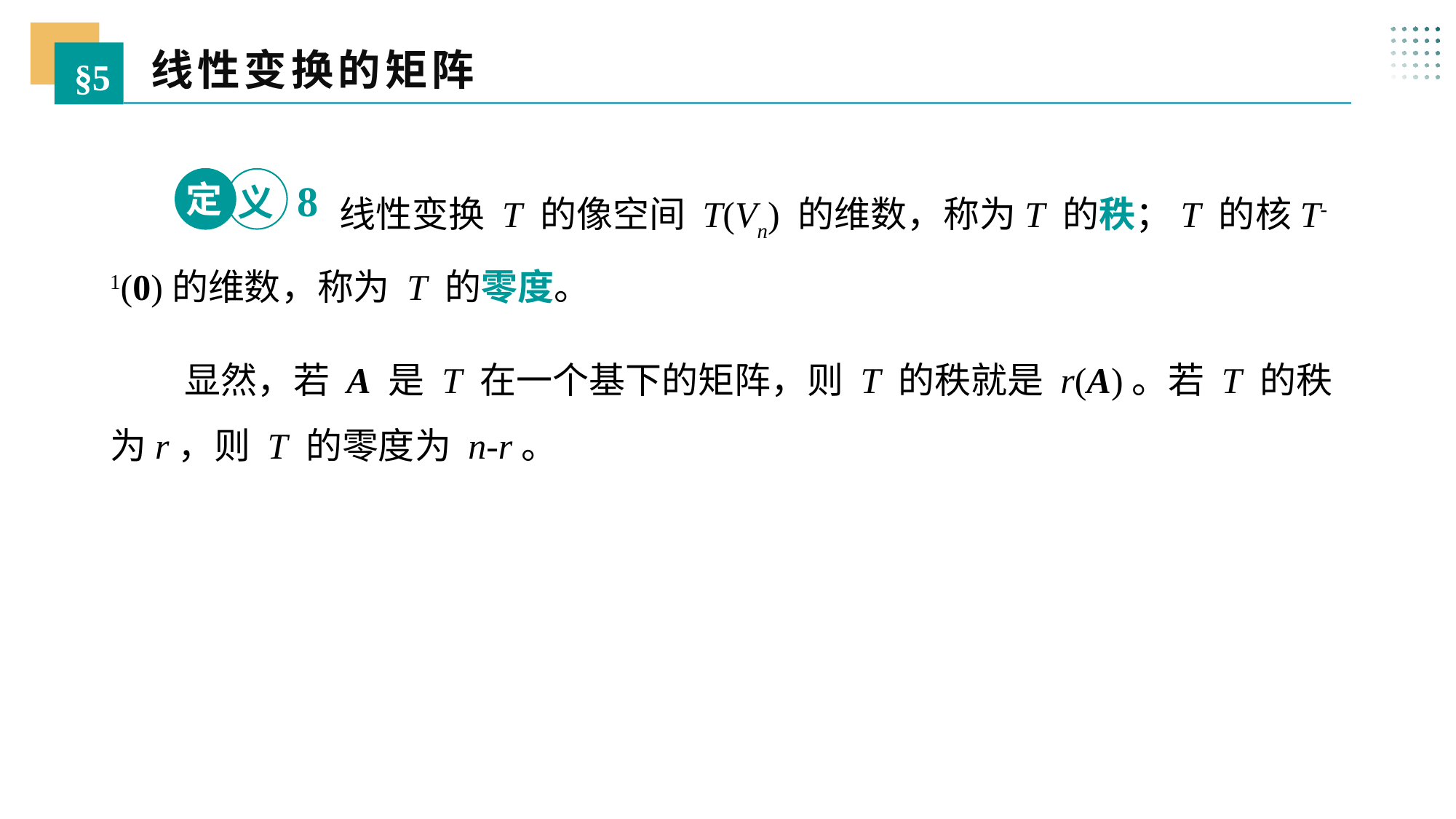

线性变换的矩阵
§5
                           线性变换 T 的像空间 T(Vn) 的维数，称为T 的秩；T 的核T-1(0)的维数，称为 T 的零度。

定

8
义
        显然，若 A 是 T 在一个基下的矩阵，则 T 的秩就是 r(A)。若 T 的秩为r，则 T 的零度为 n-r。